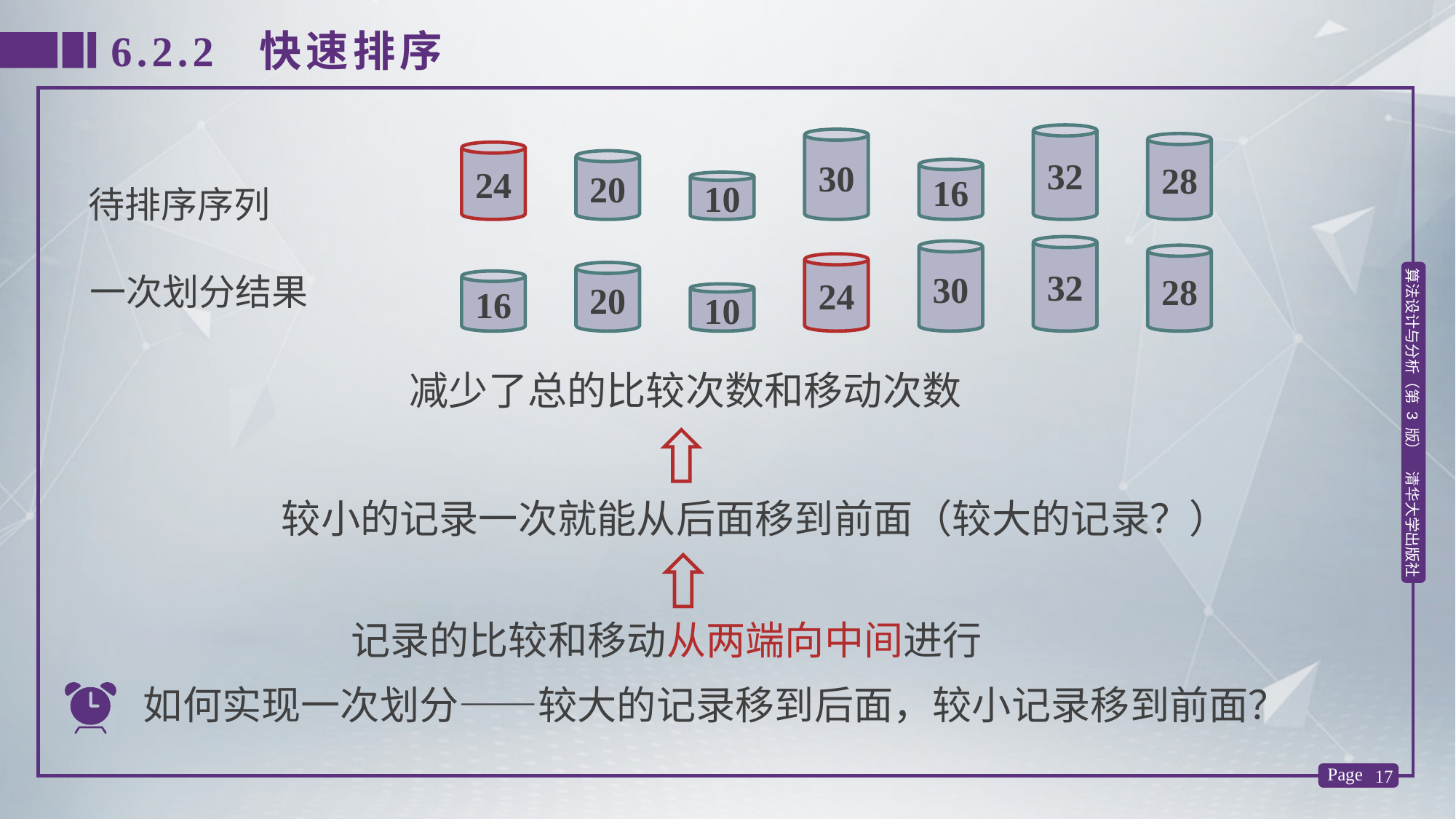

6.2.2  快速排序
32
30
28
24
20
16
10
待排序序列
32
30
28
24
20
一次划分结果
16
10
减少了总的比较次数和移动次数

较小的记录一次就能从后面移到前面（较大的记录？）

记录的比较和移动从两端向中间进行
如何实现一次划分——较大的记录移到后面，较小记录移到前面？